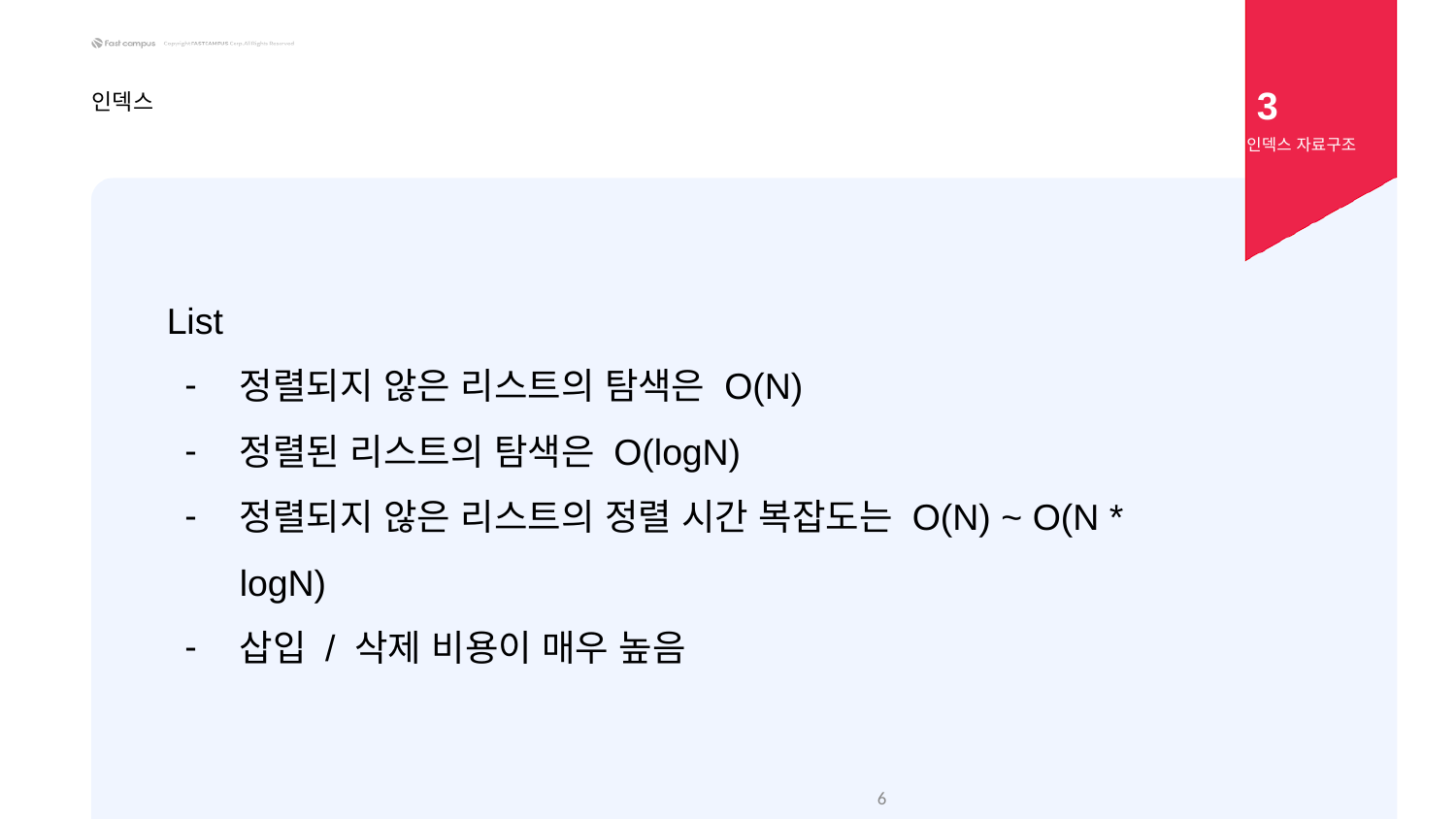

3
인덱스
인덱스 자료구조
List
정렬되지 않은 리스트의 탐색은 O(N)
정렬된 리스트의 탐색은 O(logN)
정렬되지 않은 리스트의 정렬 시간 복잡도는 O(N) ~ O(N * logN)
삽입 / 삭제 비용이 매우 높음
6